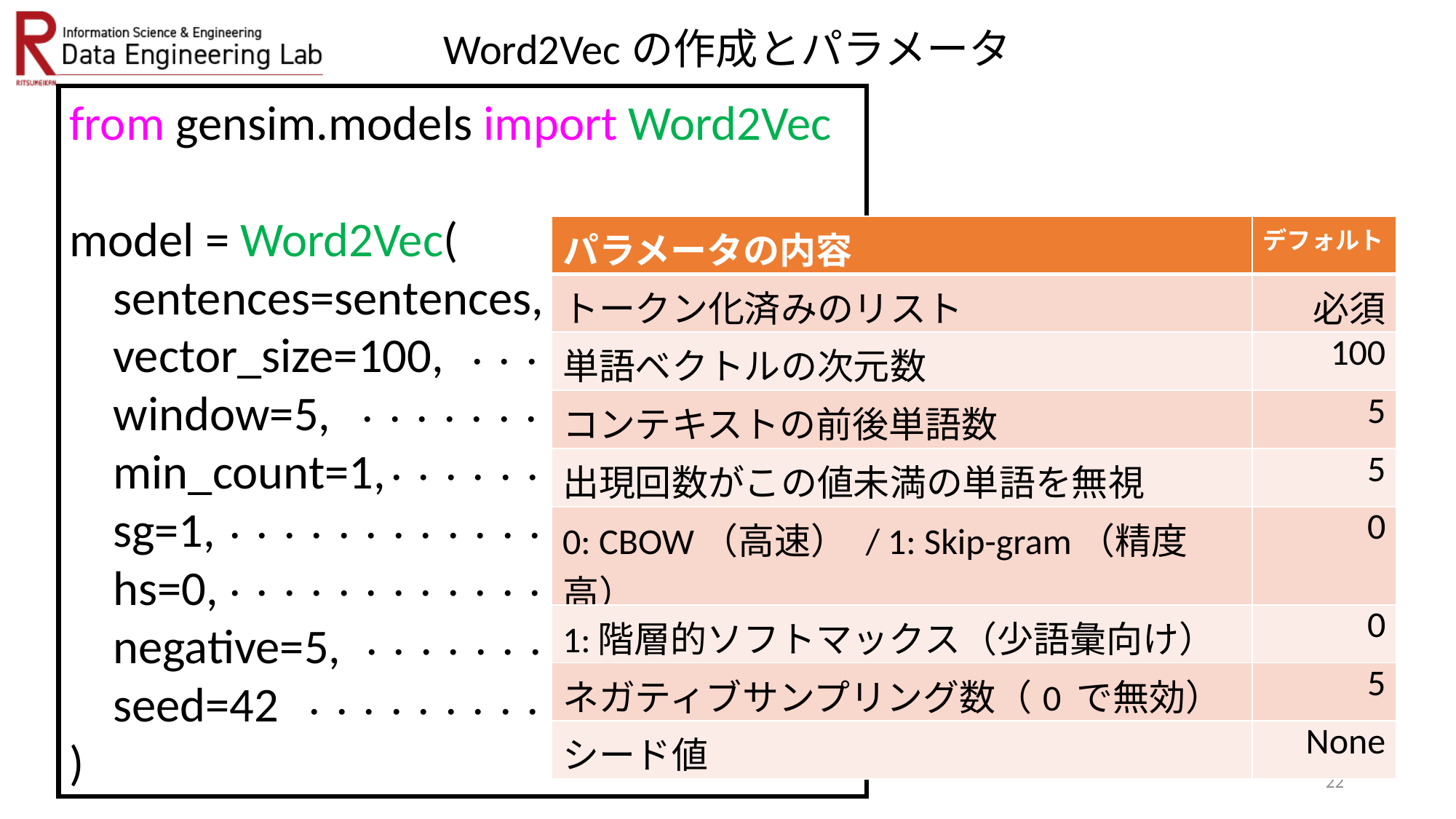

Word2Vecの作成とパラメータ

from gensim.models import Word2Vec

model = Word2Vec(
    sentences=sentences,
    vector_size=100,
    window=5,
    min_count=1,
    sg=1,
    hs=0,
    negative=5,
    seed=42
)
| パラメータの内容 | デフォルト |
| --- | --- |
| トークン化済みのリスト | 必須 |
| 単語ベクトルの次元数 | 100 |
| コンテキストの前後単語数 | 5 |
| 出現回数がこの値未満の単語を無視 | 5 |
| 0: CBOW（高速） / 1: Skip-gram（精度高） | 0 |
| 1:階層的ソフトマックス（少語彙向け） | 0 |
| ネガティブサンプリング数（0 で無効） | 5 |
| シード値 | None |
・・・
・・・・・・・
・・・・・・
・・・・・・・・・・・・
・・・・・・・・・・・・
・・・・・・・
・・・・・・・・・
22